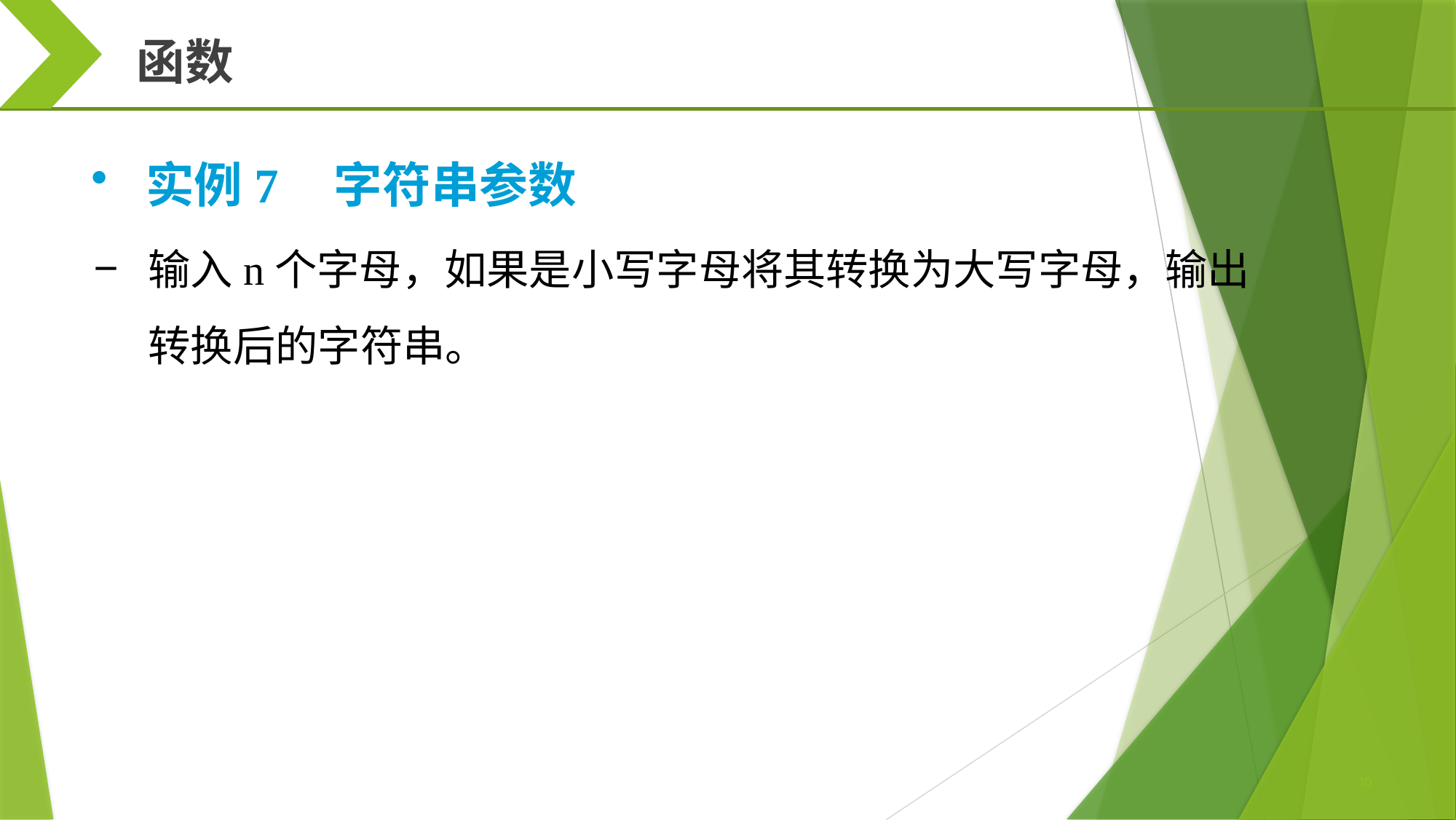

函数
实例7
字符串参数
输入n个字母，如果是小写字母将其转换为大写字母，输出转换后的字符串。
10